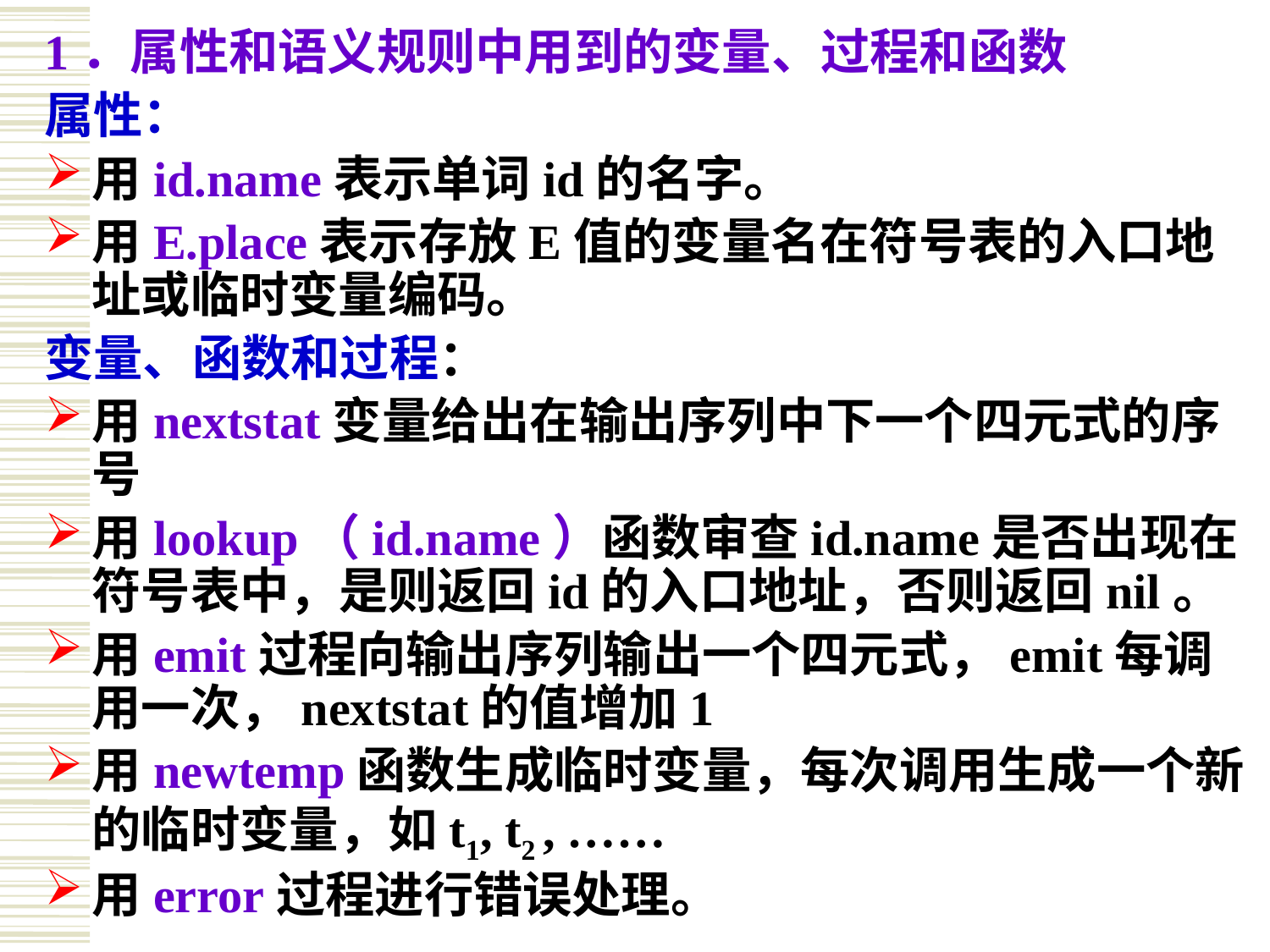

1．属性和语义规则中用到的变量、过程和函数
属性：
用id.name表示单词id的名字。
用E.place表示存放E值的变量名在符号表的入口地址或临时变量编码。
变量、函数和过程：
用nextstat变量给出在输出序列中下一个四元式的序号
用lookup（id.name）函数审查id.name是否出现在符号表中，是则返回id的入口地址，否则返回nil。
用emit过程向输出序列输出一个四元式，emit每调用一次，nextstat的值增加1
用newtemp函数生成临时变量，每次调用生成一个新的临时变量，如t1, t2 , ……
用error过程进行错误处理。